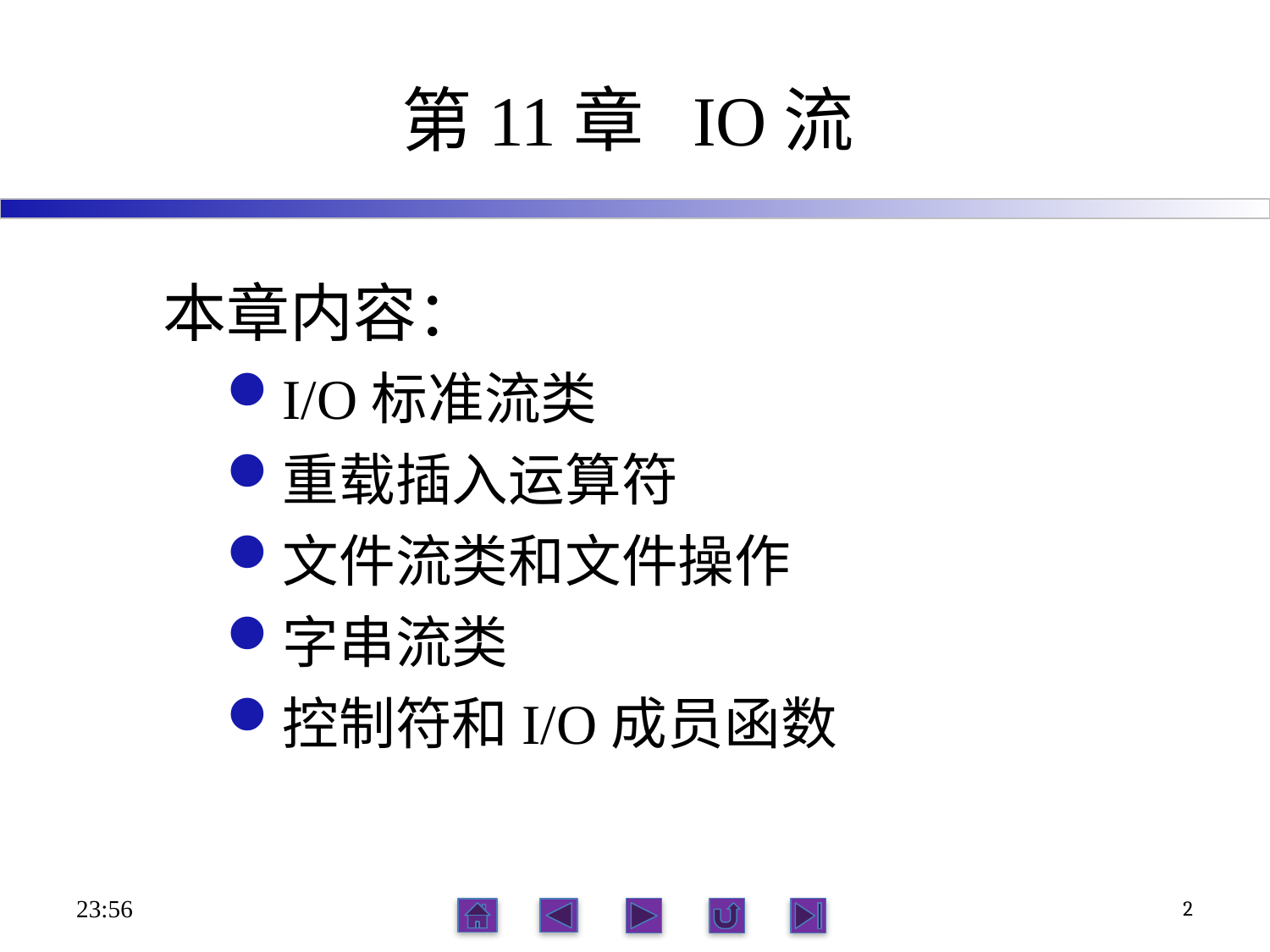

# 第11章  IO流
本章内容：
I/O标准流类
重载插入运算符
文件流类和文件操作
字串流类
控制符和I/O成员函数
23:56
2